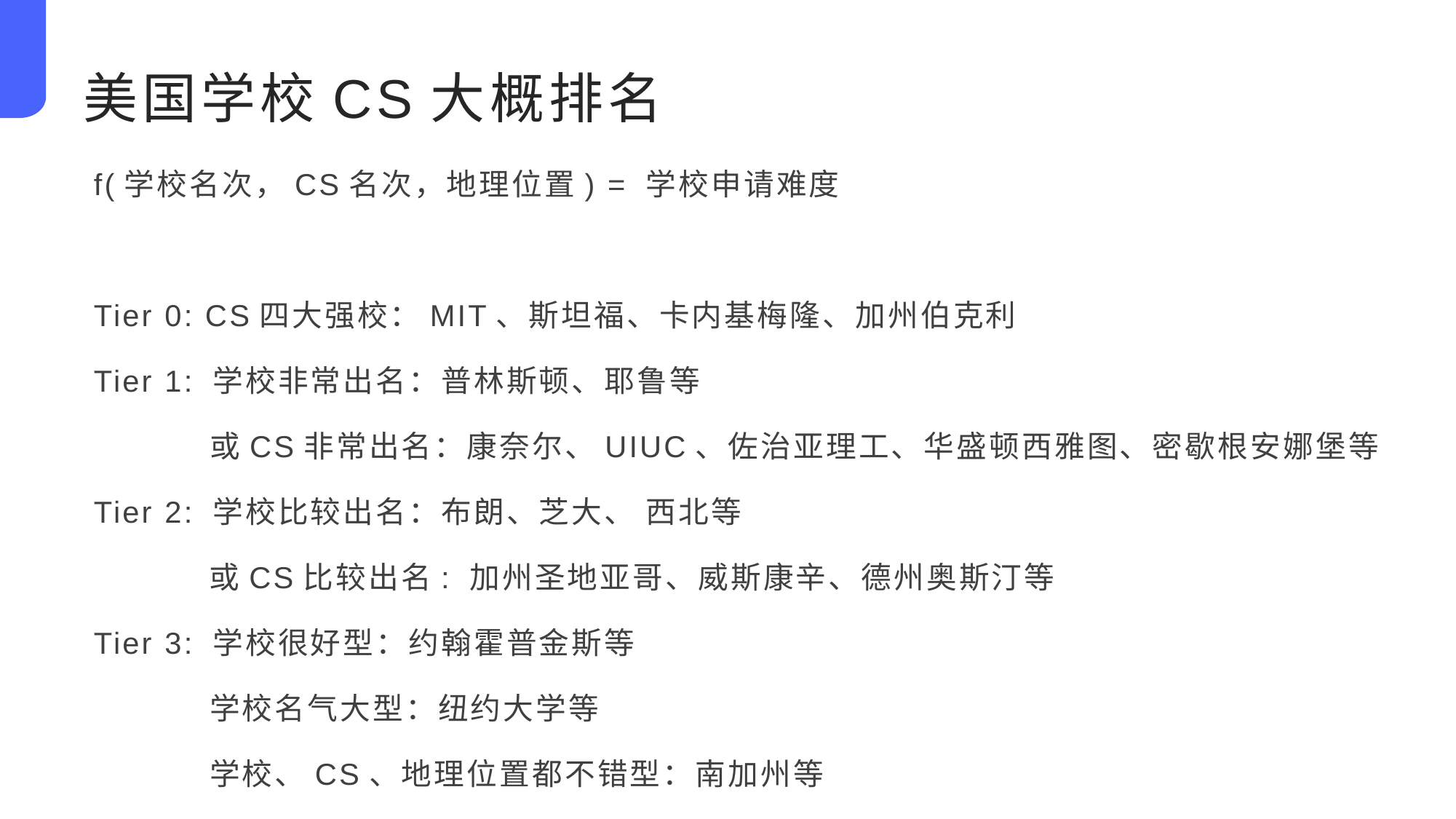

美国学校CS大概排名
f(学校名次，CS名次，地理位置) = 学校申请难度

Tier 0: CS四大强校：MIT、斯坦福、卡内基梅隆、加州伯克利
Tier 1: 学校非常出名：普林斯顿、耶鲁等
      或CS非常出名：康奈尔、UIUC、佐治亚理工、华盛顿西雅图、密歇根安娜堡等
Tier 2: 学校比较出名：布朗、芝大、 西北等
            或CS比较出名: 加州圣地亚哥、威斯康辛、德州奥斯汀等
Tier 3: 学校很好型：约翰霍普金斯等
      学校名气大型：纽约大学等
      学校、CS、地理位置都不错型：南加州等